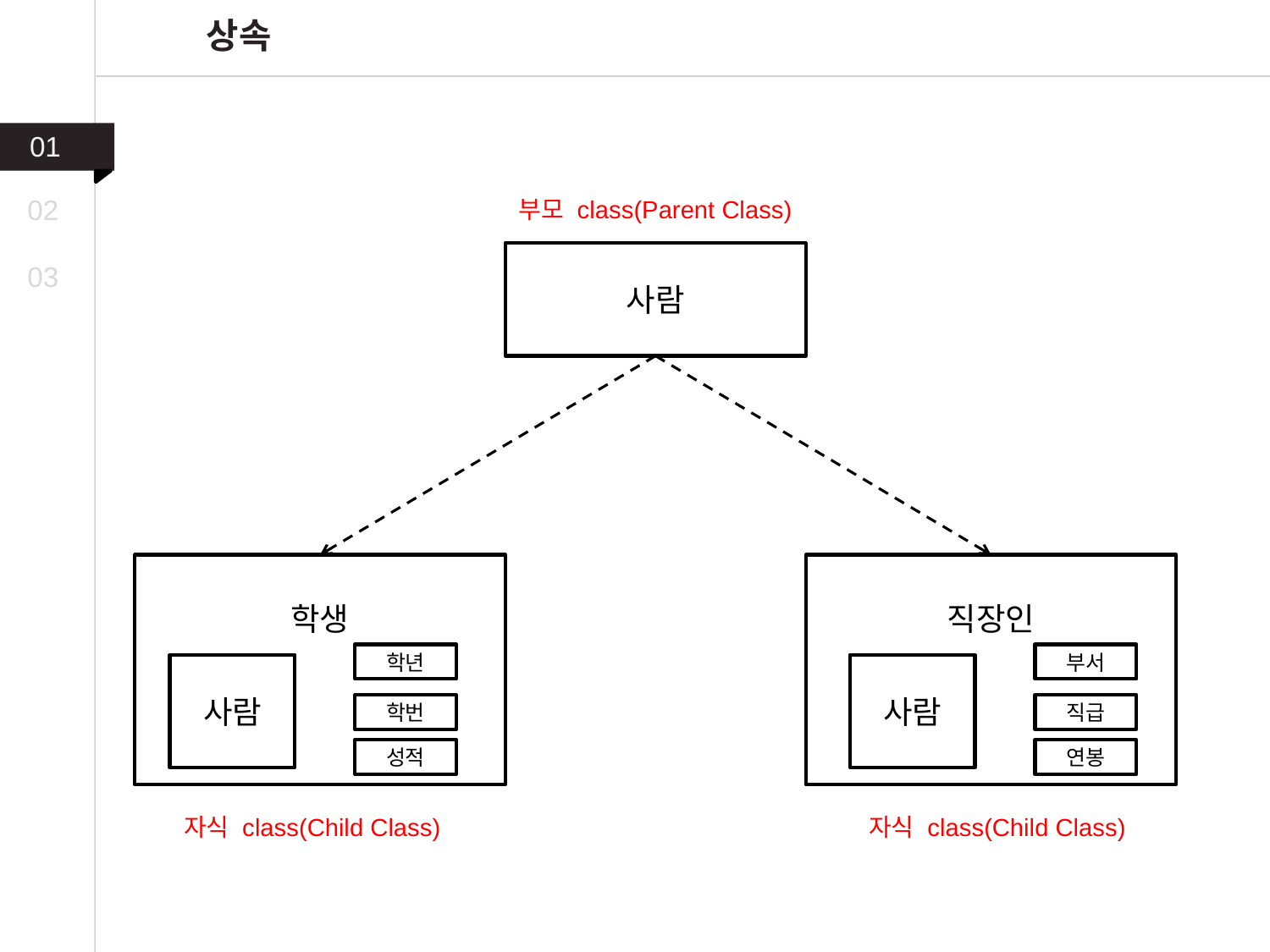

상속
01

02
부모 class(Parent Class)
사람
03

학생

직장인
학년
부서
사람
사람
학번
직급
성적
연봉
자식 class(Child Class)
자식 class(Child Class)